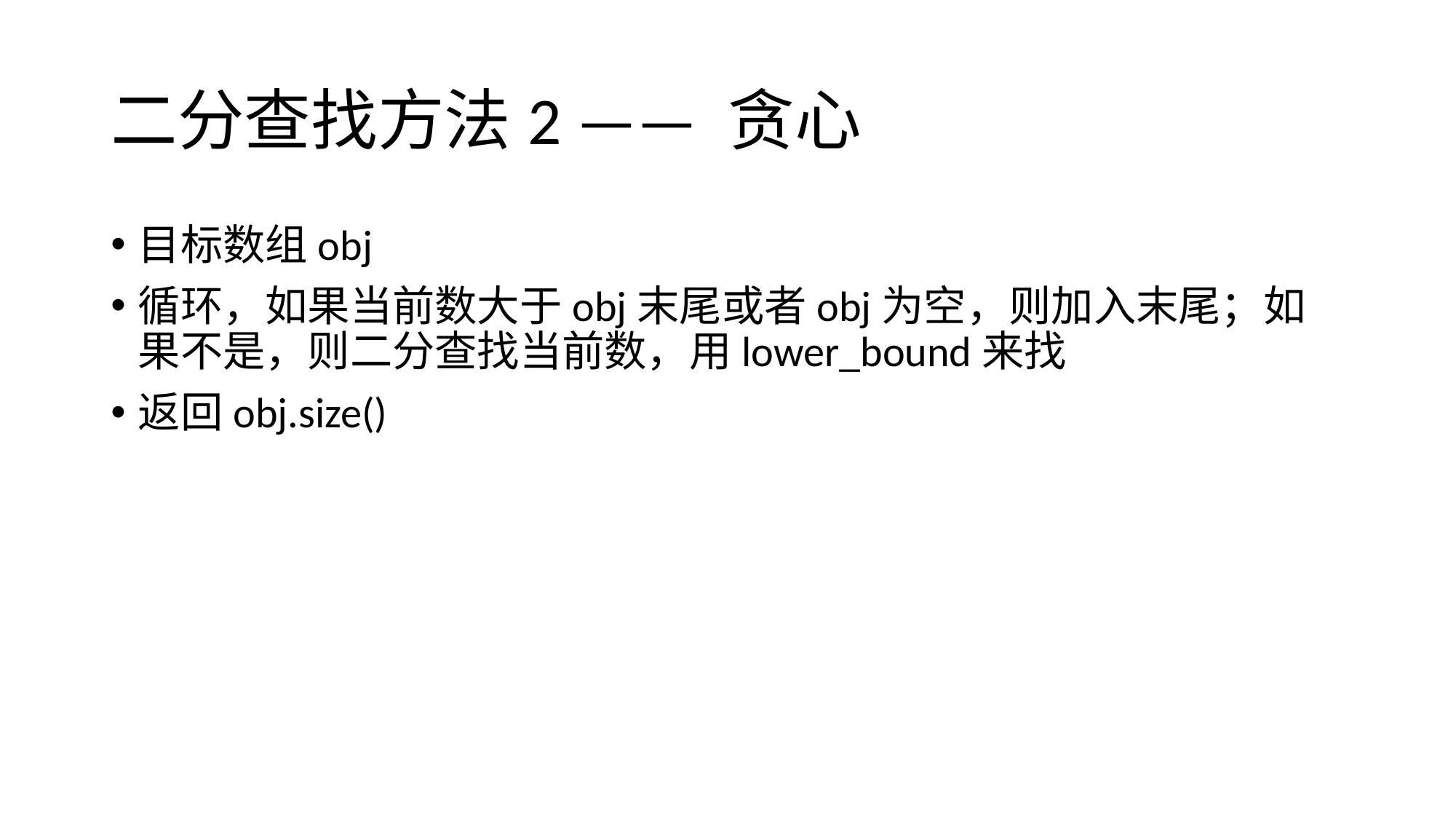

# 二分查找方法2 —— 贪心
目标数组obj
循环，如果当前数大于obj末尾或者obj为空，则加入末尾；如果不是，则二分查找当前数，用lower_bound来找
返回obj.size()